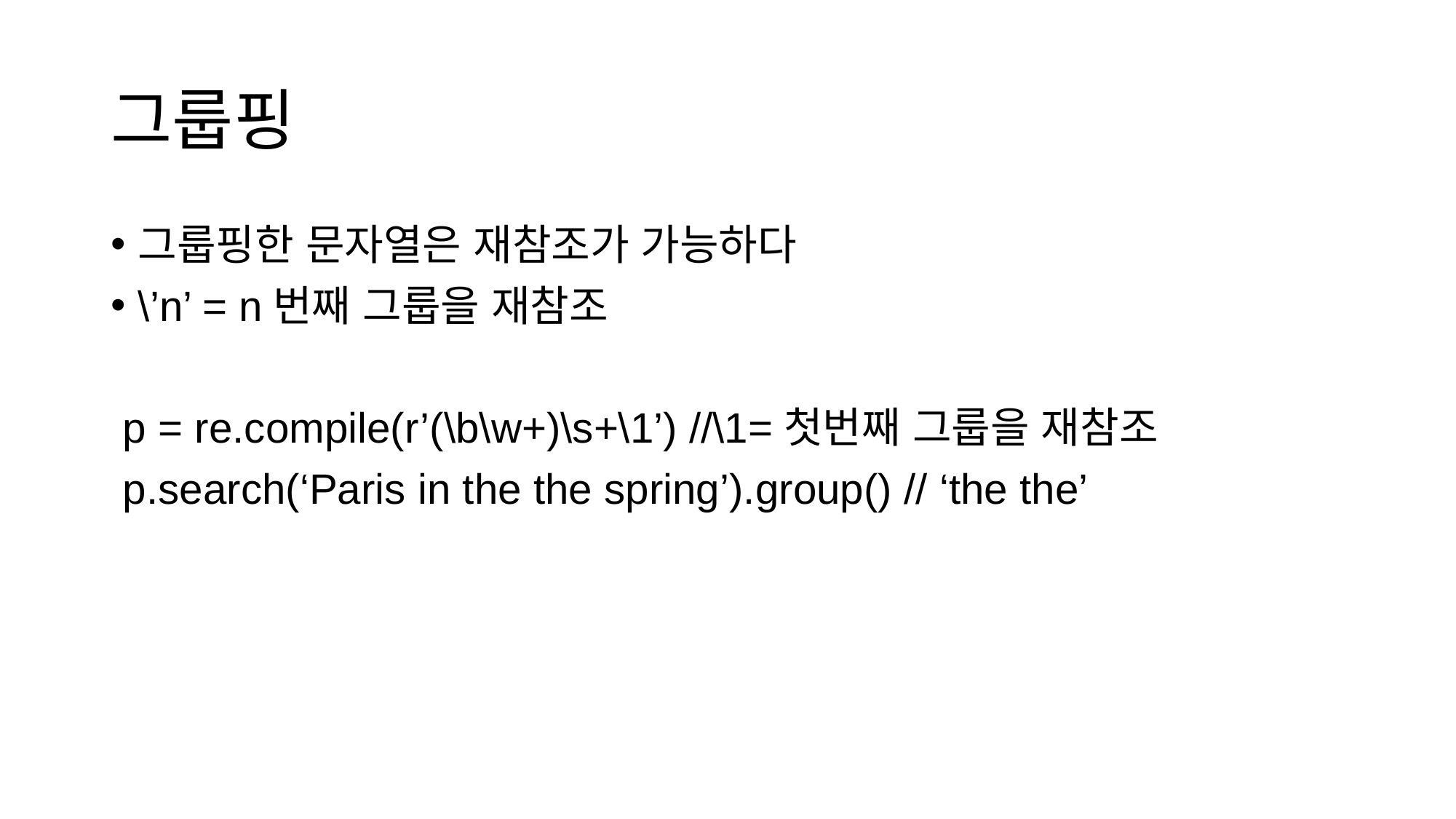

# 그룹핑
그룹핑한 문자열은 재참조가 가능하다
\’n’ = n번째 그룹을 재참조

 p = re.compile(r’(\b\w+)\s+\1’) //\1=첫번째 그룹을 재참조
 p.search(‘Paris in the the spring’).group() // ‘the the’